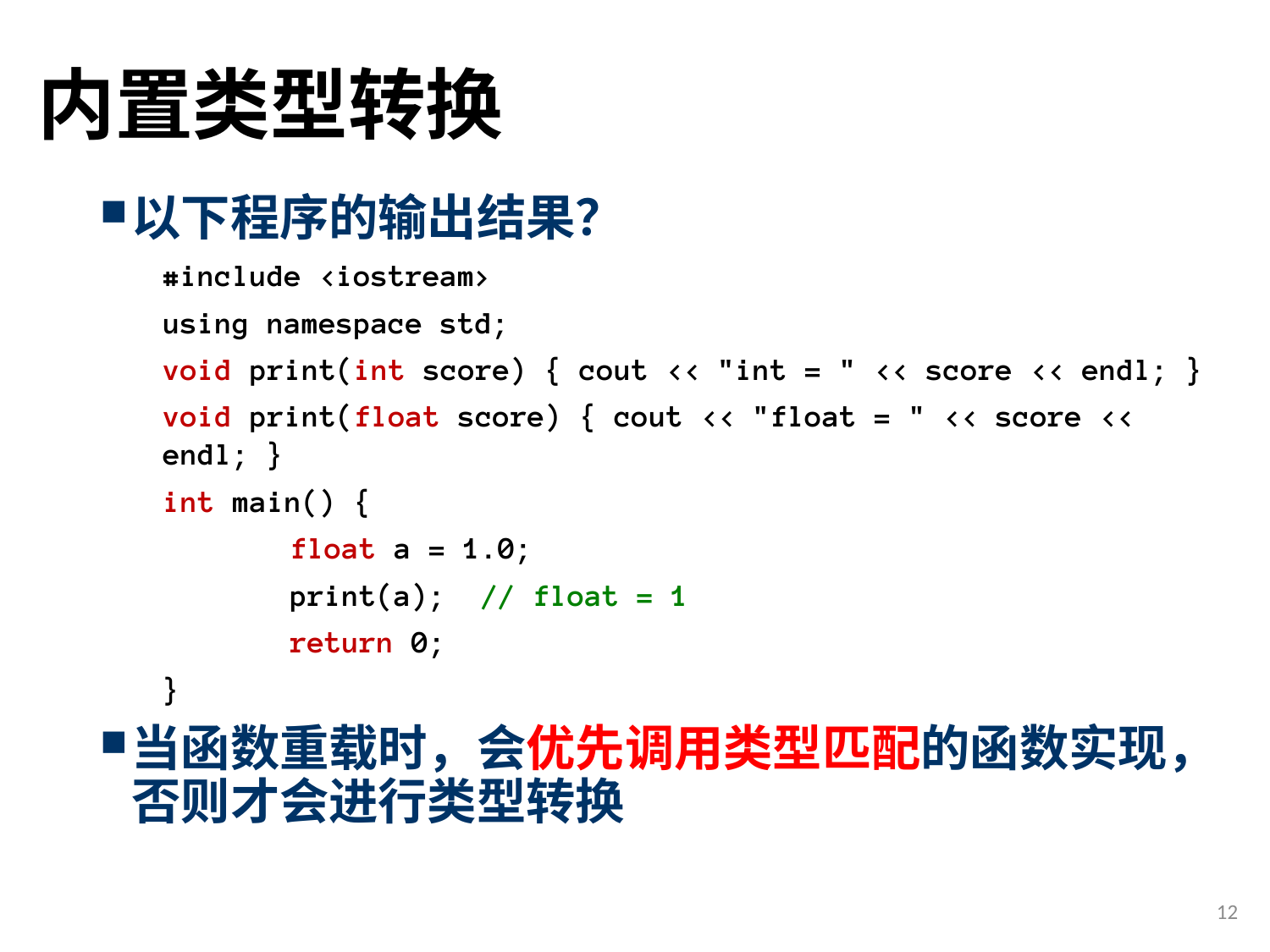

# 内置类型转换
以下程序的输出结果？
#include <iostream>
using namespace std;
void print(int score) { cout << "int = " << score << endl; }
void print(float score) { cout << "float = " << score << endl; }
int main() {
	float a = 1.0;
	print(a);  // float = 1
	return 0;
}
当函数重载时，会优先调用类型匹配的函数实现，否则才会进行类型转换
12